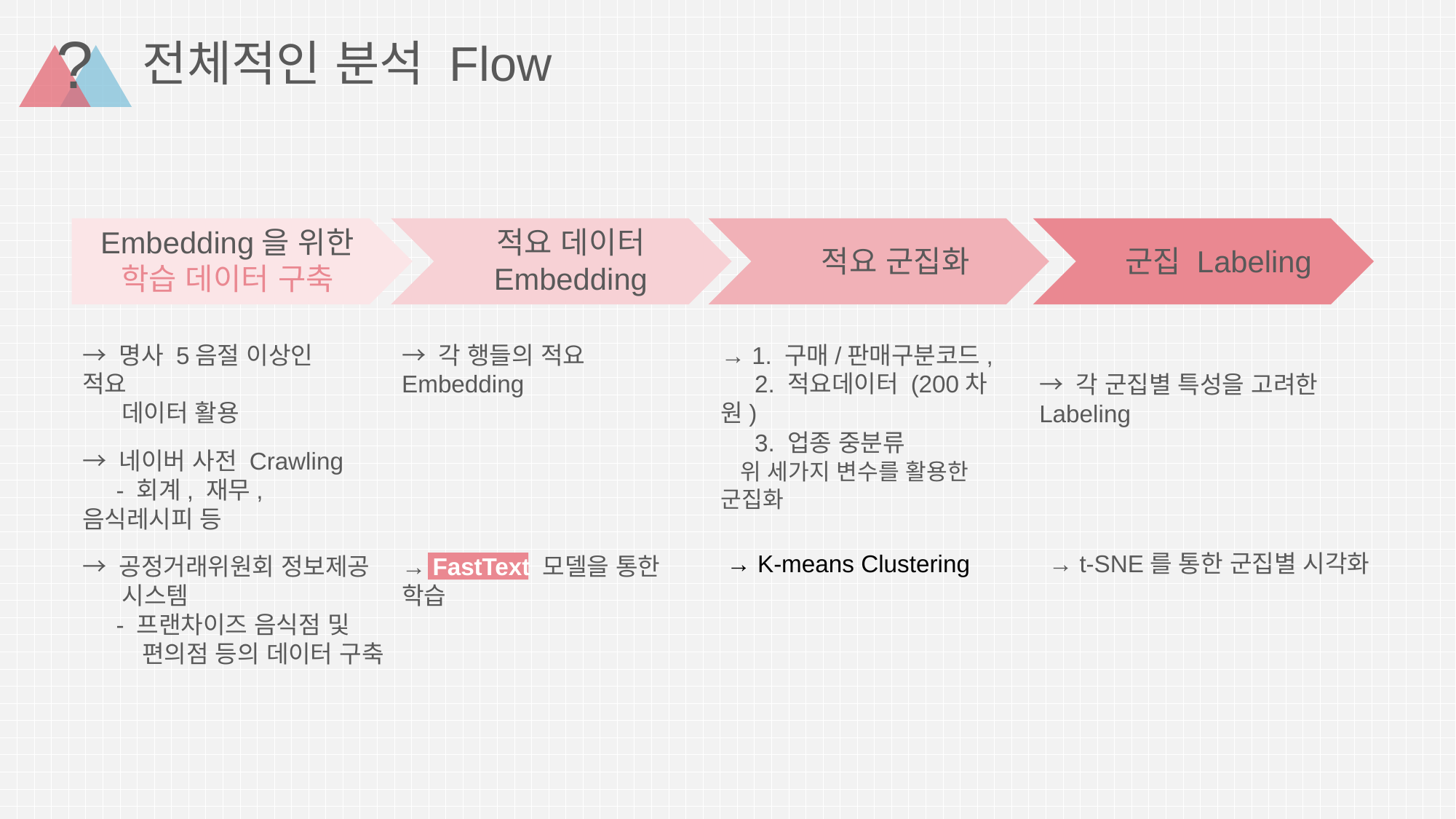

?
전체적인 분석 Flow

Embedding을 위한
학습 데이터 구축

적요 데이터
Embedding

적요 군집화

군집 Labeling
→ 명사 5음절 이상인 적요
     데이터 활용
→ 각 행들의 적요  Embedding
→ 1. 구매/판매구분코드,
     2. 적요데이터 (200차원)
     3. 업종 중분류
  위 세가지 변수를 활용한 군집화
→ 각 군집별 특성을 고려한 Labeling
→ 네이버 사전 Crawling
     - 회계, 재무, 음식레시피 등
→ K-means Clustering
→ t-SNE를 통한 군집별 시각화
→ 공정거래위원회 정보제공
     시스템
     - 프랜차이즈 음식점 및
        편의점 등의 데이터 구축
→ FastText 모델을 통한 학습